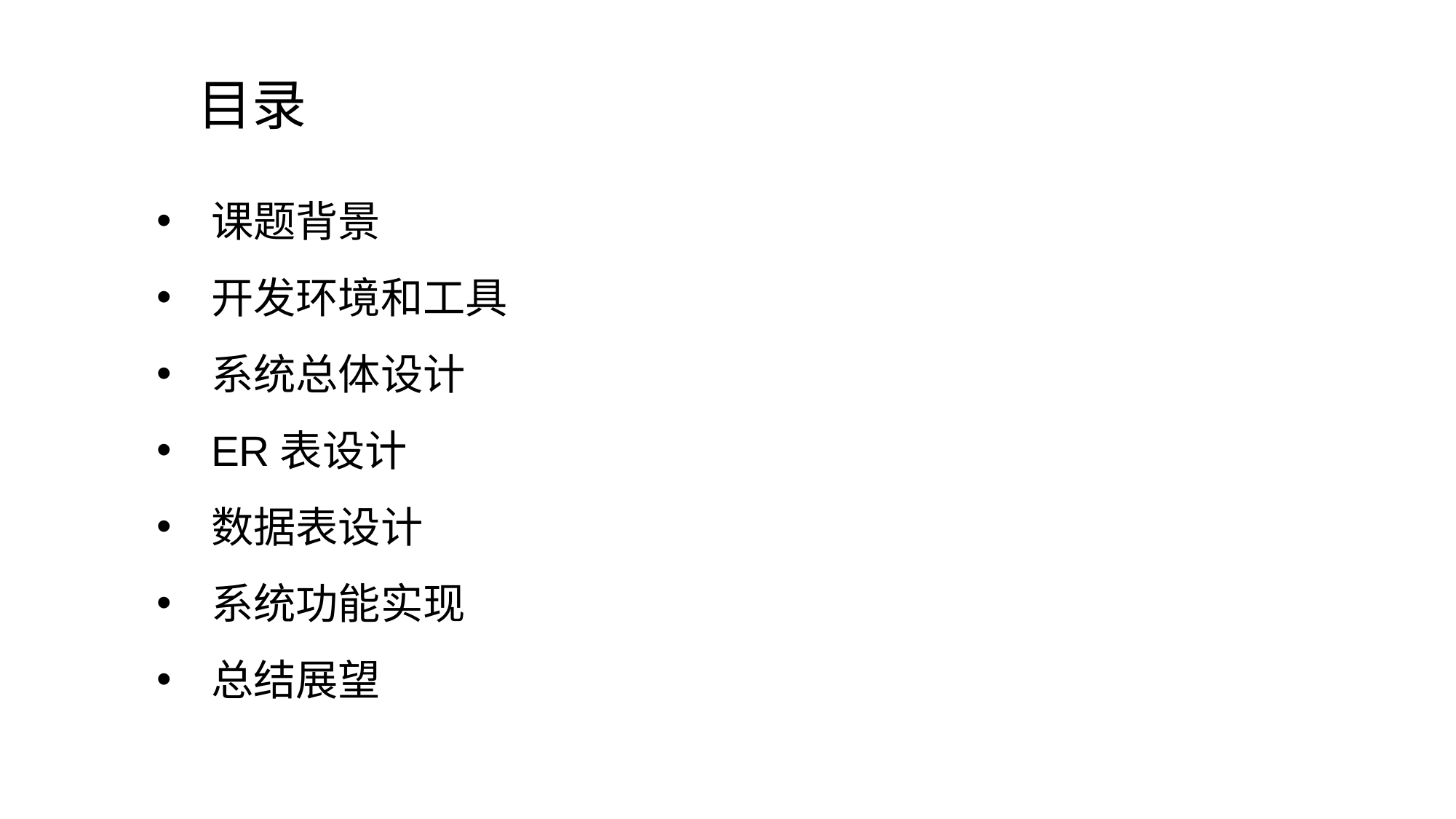

目录
课题背景
开发环境和工具
系统总体设计
ER表设计
数据表设计
系统功能实现
总结展望